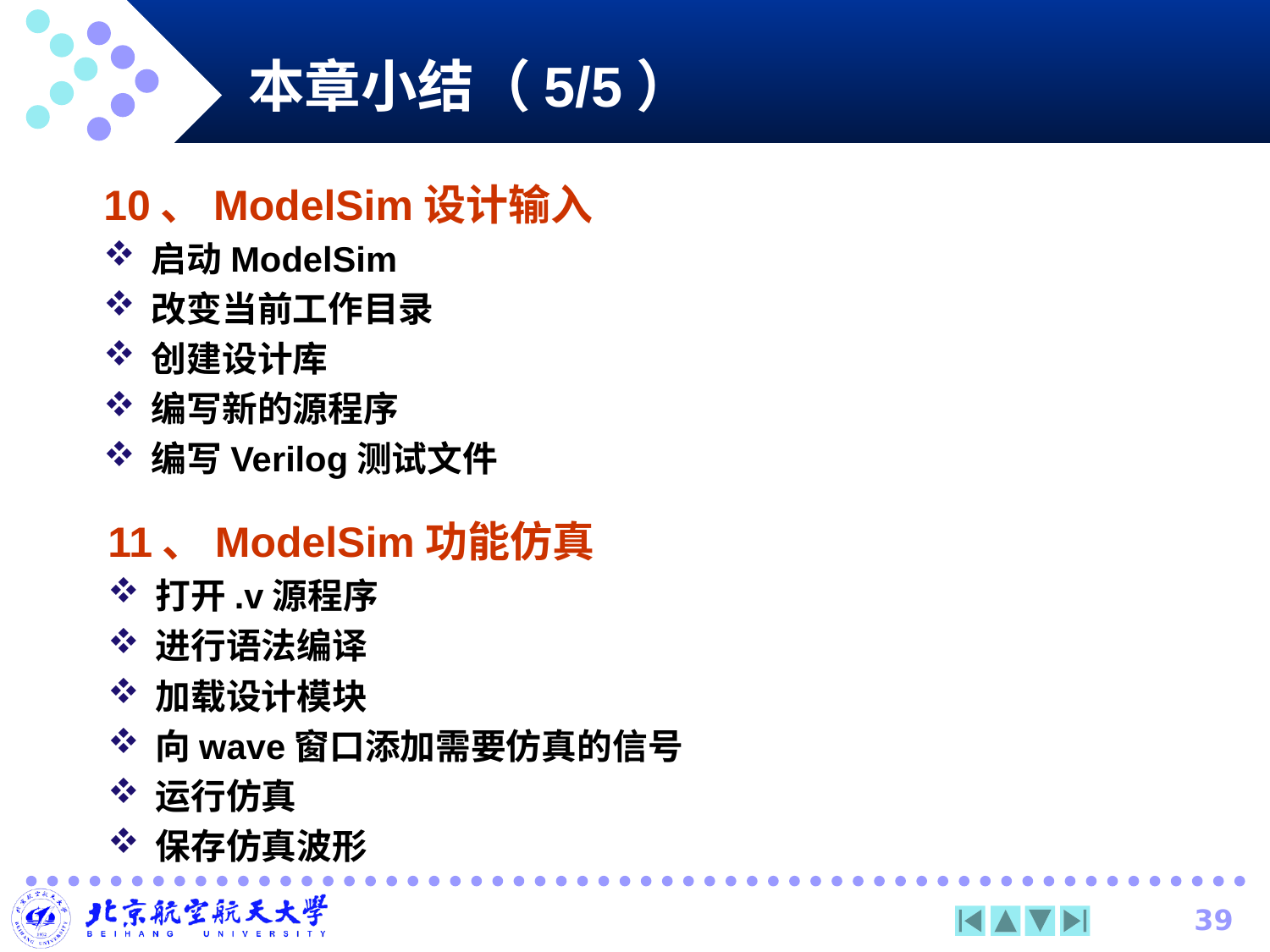

# 本章小结（5/5）
10、ModelSim设计输入
启动ModelSim
改变当前工作目录
创建设计库
编写新的源程序
编写Verilog测试文件
11、ModelSim功能仿真
打开.v源程序
进行语法编译
加载设计模块
向wave窗口添加需要仿真的信号
运行仿真
保存仿真波形
39